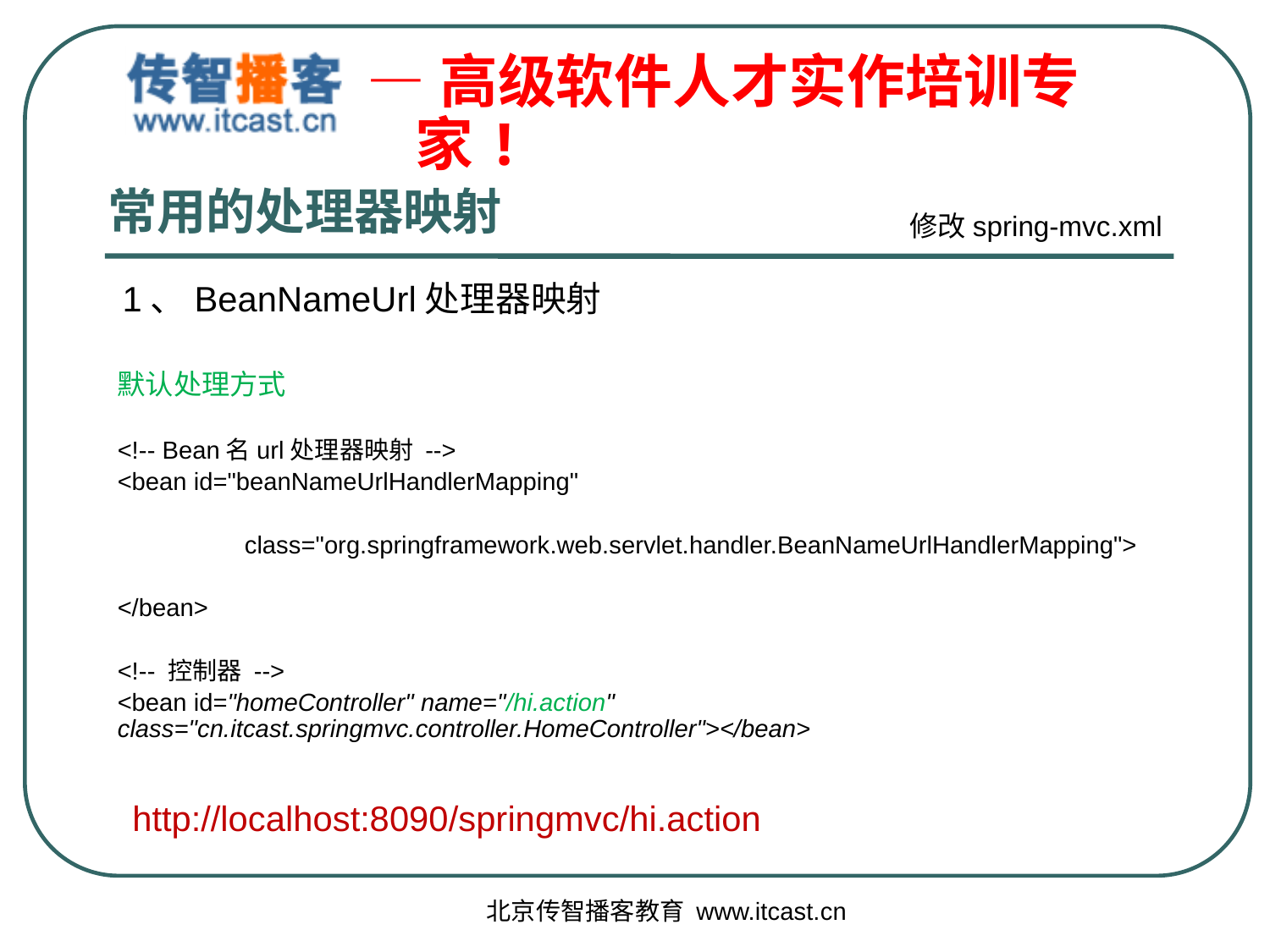

# 常用的处理器映射
修改spring-mvc.xml
1、BeanNameUrl处理器映射
默认处理方式

<!-- Bean名url处理器映射 -->
<bean id="beanNameUrlHandlerMapping"

	class="org.springframework.web.servlet.handler.BeanNameUrlHandlerMapping">

</bean>

<!-- 控制器 -->
<bean id="homeController" name="/hi.action" class="cn.itcast.springmvc.controller.HomeController"></bean>
http://localhost:8090/springmvc/hi.action
北京传智播客教育 www.itcast.cn